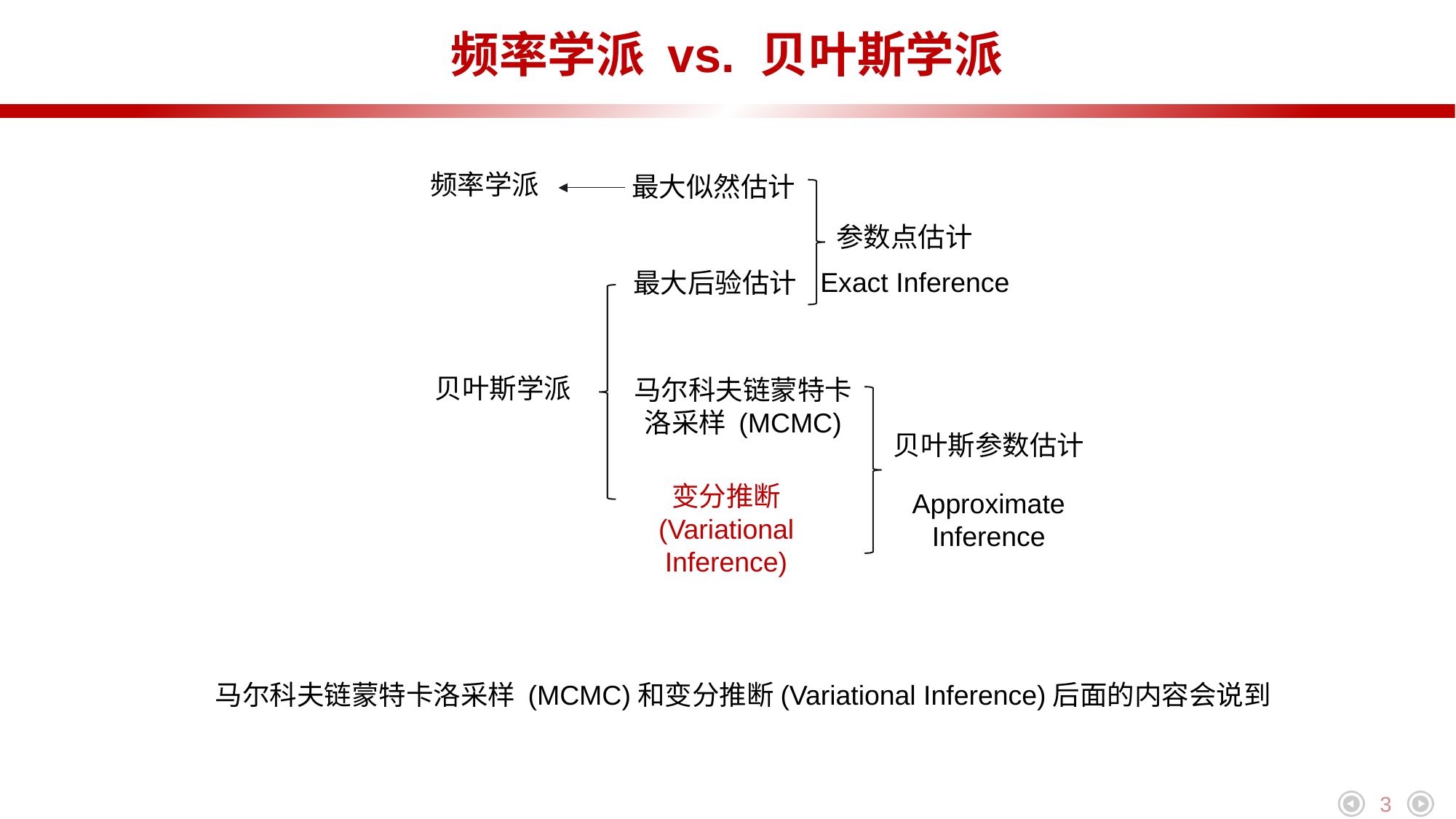

# 频率学派 vs. 贝叶斯学派
频率学派
最大似然估计

参数点估计
Exact Inference
最大后验估计

贝叶斯学派
马尔科夫链蒙特卡洛采样 (MCMC)

贝叶斯参数估计
变分推断
(Variational Inference)
Approximate Inference
马尔科夫链蒙特卡洛采样 (MCMC)和变分推断(Variational Inference)后面的内容会说到
3